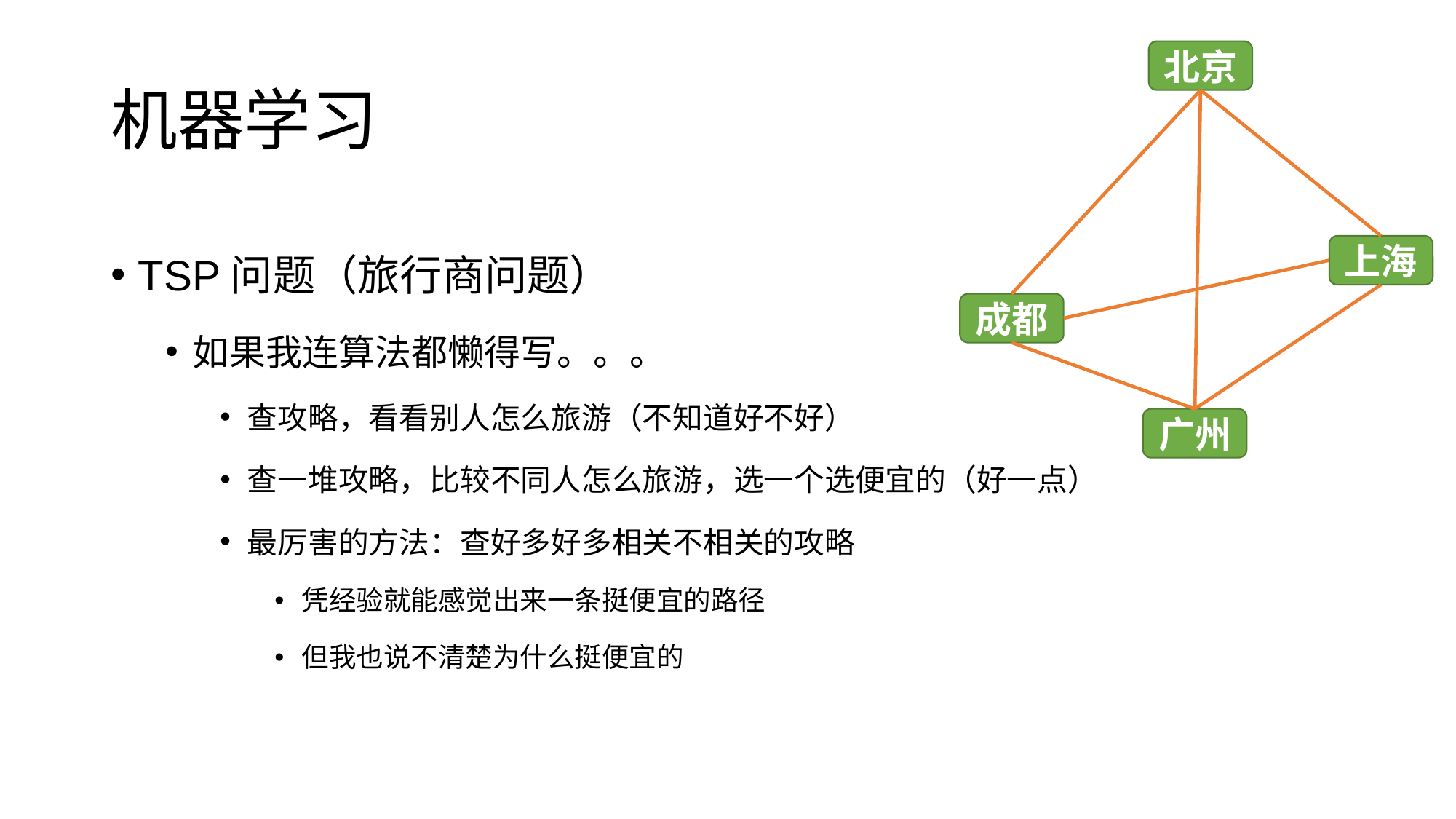

北京
上海
成都
广州
# 机器学习
TSP问题（旅行商问题）
如果我连算法都懒得写。。。
查攻略，看看别人怎么旅游（不知道好不好）
查一堆攻略，比较不同人怎么旅游，选一个选便宜的（好一点）
最厉害的方法：查好多好多相关不相关的攻略
凭经验就能感觉出来一条挺便宜的路径
但我也说不清楚为什么挺便宜的